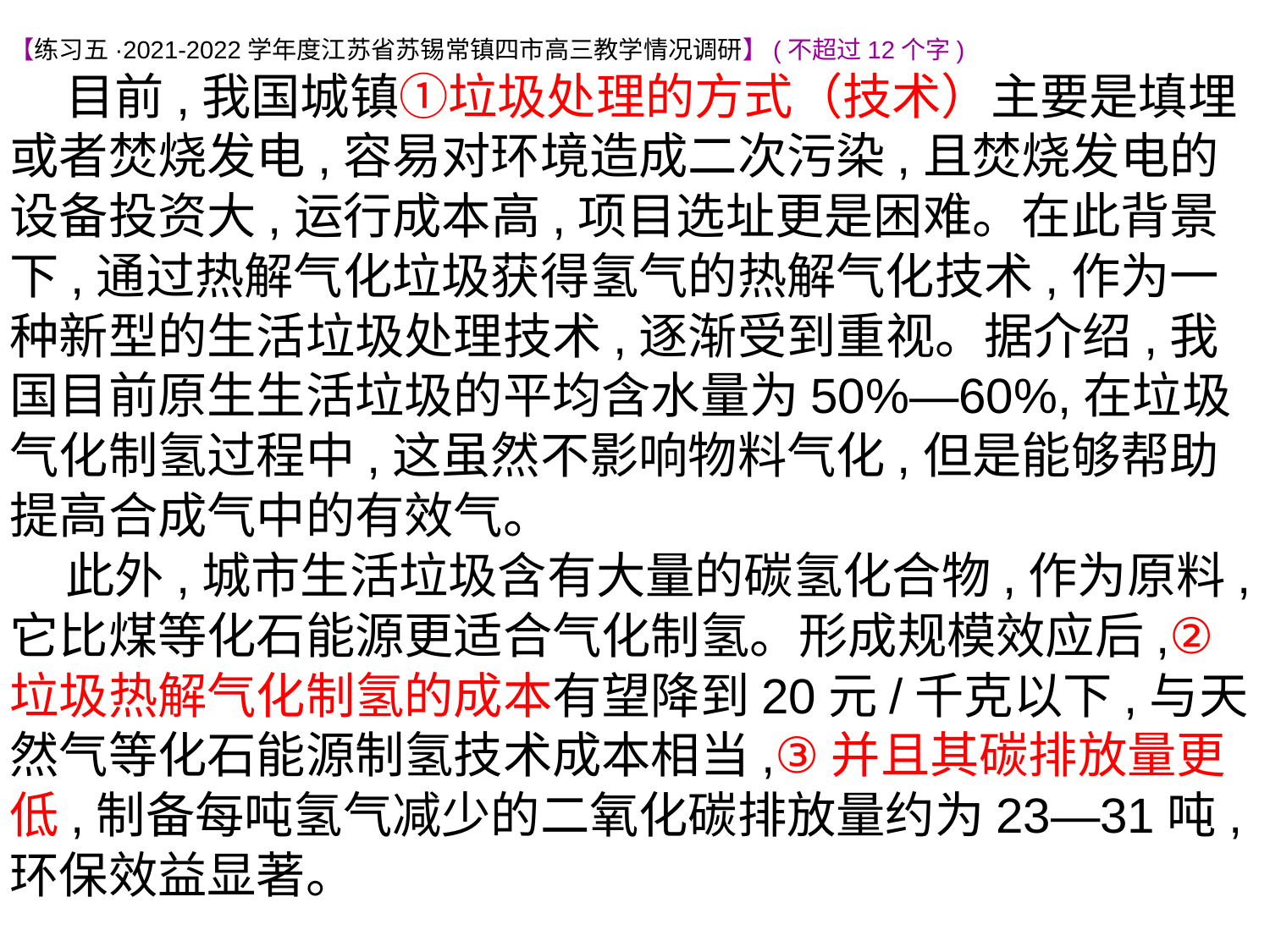

【练习五·2021-2022学年度江苏省苏锡常镇四市高三教学情况调研】(不超过12个字)
    目前,我国城镇①垃圾处理的方式（技术）主要是填埋或者焚烧发电,容易对环境造成二次污染,且焚烧发电的设备投资大,运行成本高,项目选址更是困难。在此背景下,通过热解气化垃圾获得氢气的热解气化技术,作为一种新型的生活垃圾处理技术,逐渐受到重视。据介绍,我国目前原生生活垃圾的平均含水量为50%—60%,在垃圾气化制氢过程中,这虽然不影响物料气化,但是能够帮助提高合成气中的有效气。
    此外,城市生活垃圾含有大量的碳氢化合物,作为原料,它比煤等化石能源更适合气化制氢。形成规模效应后,②垃圾热解气化制氢的成本有望降到20元/千克以下,与天然气等化石能源制氢技术成本相当,③并且其碳排放量更低,制备每吨氢气减少的二氧化碳排放量约为23—31吨,环保效益显著。